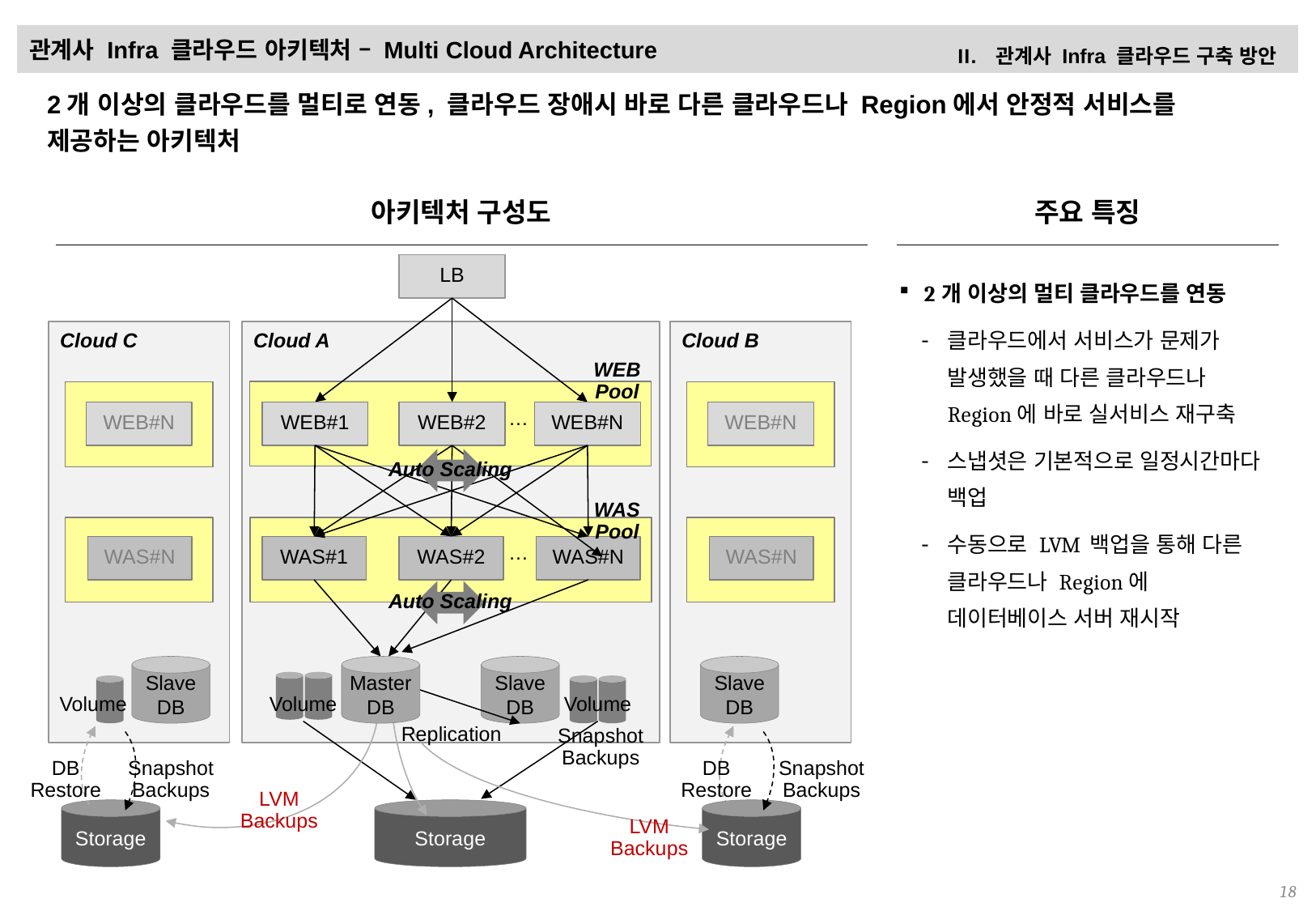

# 관계사 Infra 클라우드 아키텍처 – Multi Cloud Architecture
관계사 Infra 클라우드 구축 방안
2개 이상의 클라우드를 멀티로 연동, 클라우드 장애시 바로 다른 클라우드나 Region에서 안정적 서비스를 제공하는 아키텍처
아키텍처 구성도
주요 특징
LB
2개 이상의 멀티 클라우드를 연동
클라우드에서 서비스가 문제가 발생했을 때 다른 클라우드나 Region에 바로 실서비스 재구축
스냅셧은 기본적으로 일정시간마다 백업
수동으로 LVM 백업을 통해 다른 클라우드나 Region에 데이터베이스 서버 재시작
Cloud C
Cloud A
Cloud B
WEB Pool

WEB#N
WEB#1
WEB#2
…
WEB#N
WEB#N

Auto Scaling

WAS Pool

WAS#N
WAS#1
WAS#2
WAS#N
WAS#N
…

Auto Scaling

Slave
DB
Master
DB
Slave
DB
Slave
DB

Volume
Volume
Volume
Replication
Snapshot Backups
DB
Restore
Snapshot Backups
DB
Restore
Snapshot Backups
LVM Backups
Storage
Storage
Storage
LVM Backups